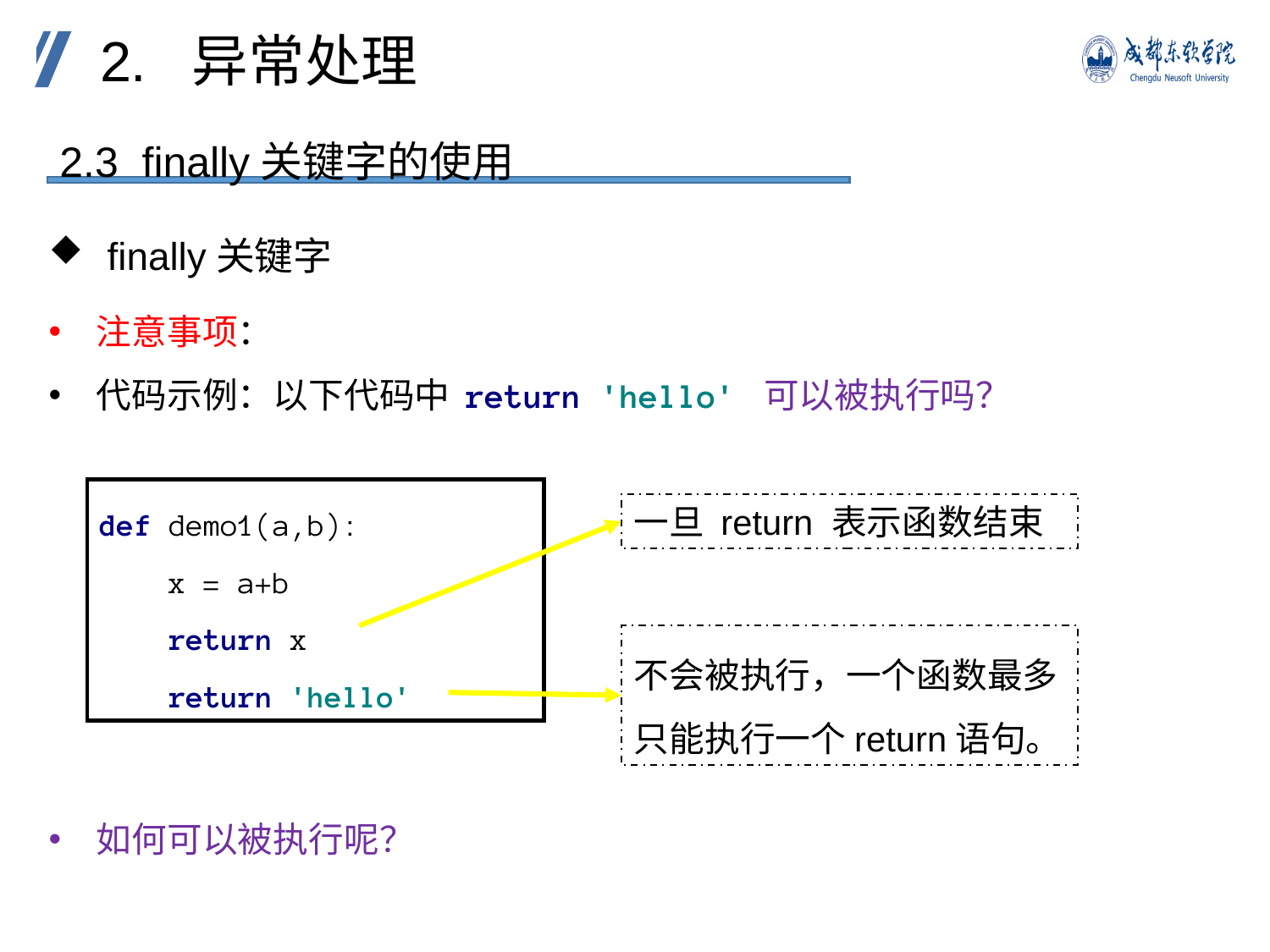

2.  异常处理
2.3  finally关键字的使用

 finally关键字
注意事项：
代码示例：以下代码中 return 'hello'  可以被执行吗？

如何可以被执行呢？
def demo1(a,b):
    x = a+b
    return x
    return 'hello'
一旦 return 表示函数结束
不会被执行，一个函数最多只能执行一个return语句。